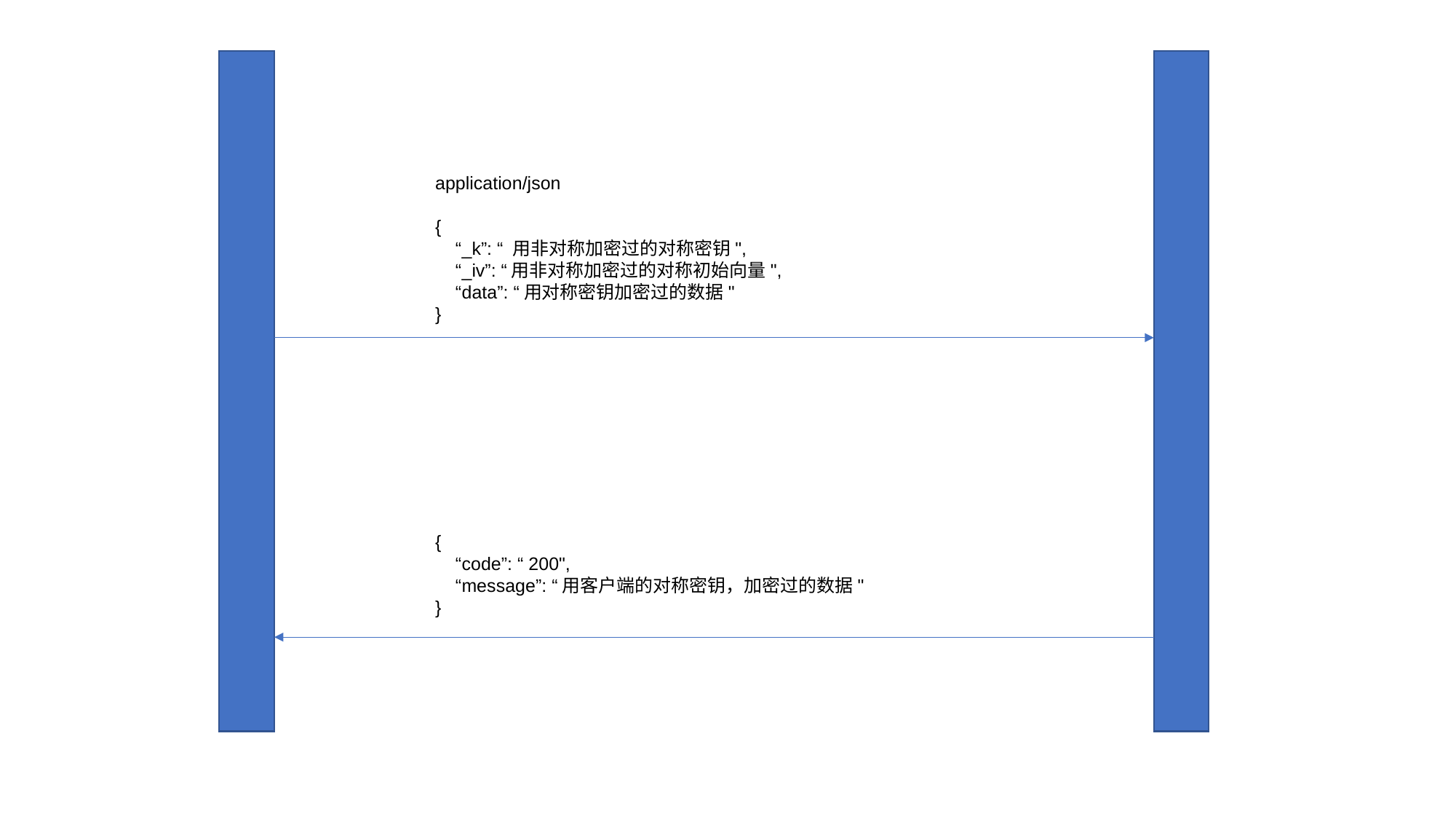

application/json

{
    “_k”: “ 用非对称加密过的对称密钥",
    “_iv”: “用非对称加密过的对称初始向量",
    “data”: “用对称密钥加密过的数据"
}
{
    “code”: “ 200",
    “message”: “用客户端的对称密钥，加密过的数据"
}